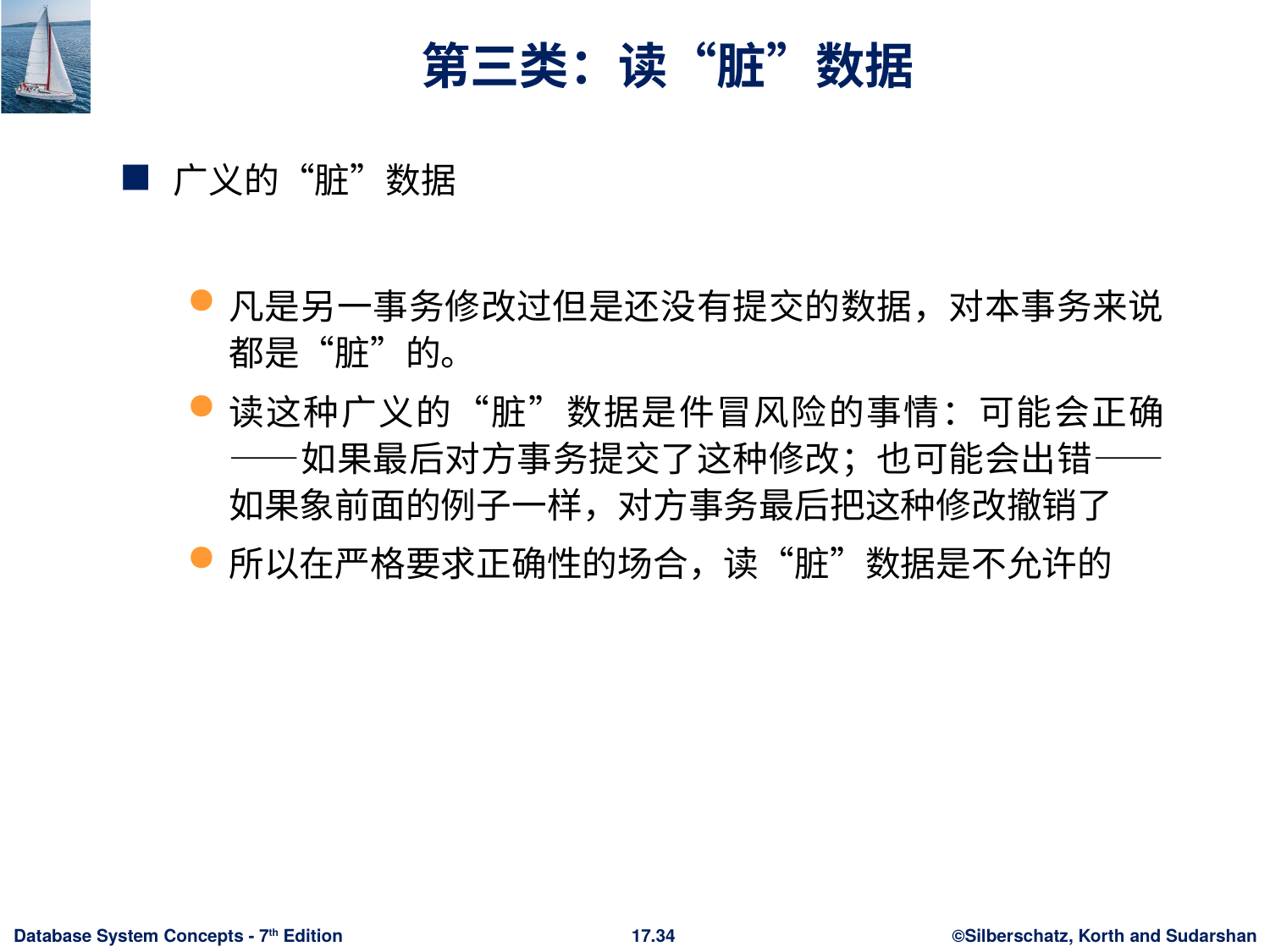

# 第三类：读“脏”数据
广义的“脏”数据

凡是另一事务修改过但是还没有提交的数据，对本事务来说都是“脏”的。
读这种广义的“脏”数据是件冒风险的事情：可能会正确——如果最后对方事务提交了这种修改；也可能会出错——如果象前面的例子一样，对方事务最后把这种修改撤销了
所以在严格要求正确性的场合，读“脏”数据是不允许的